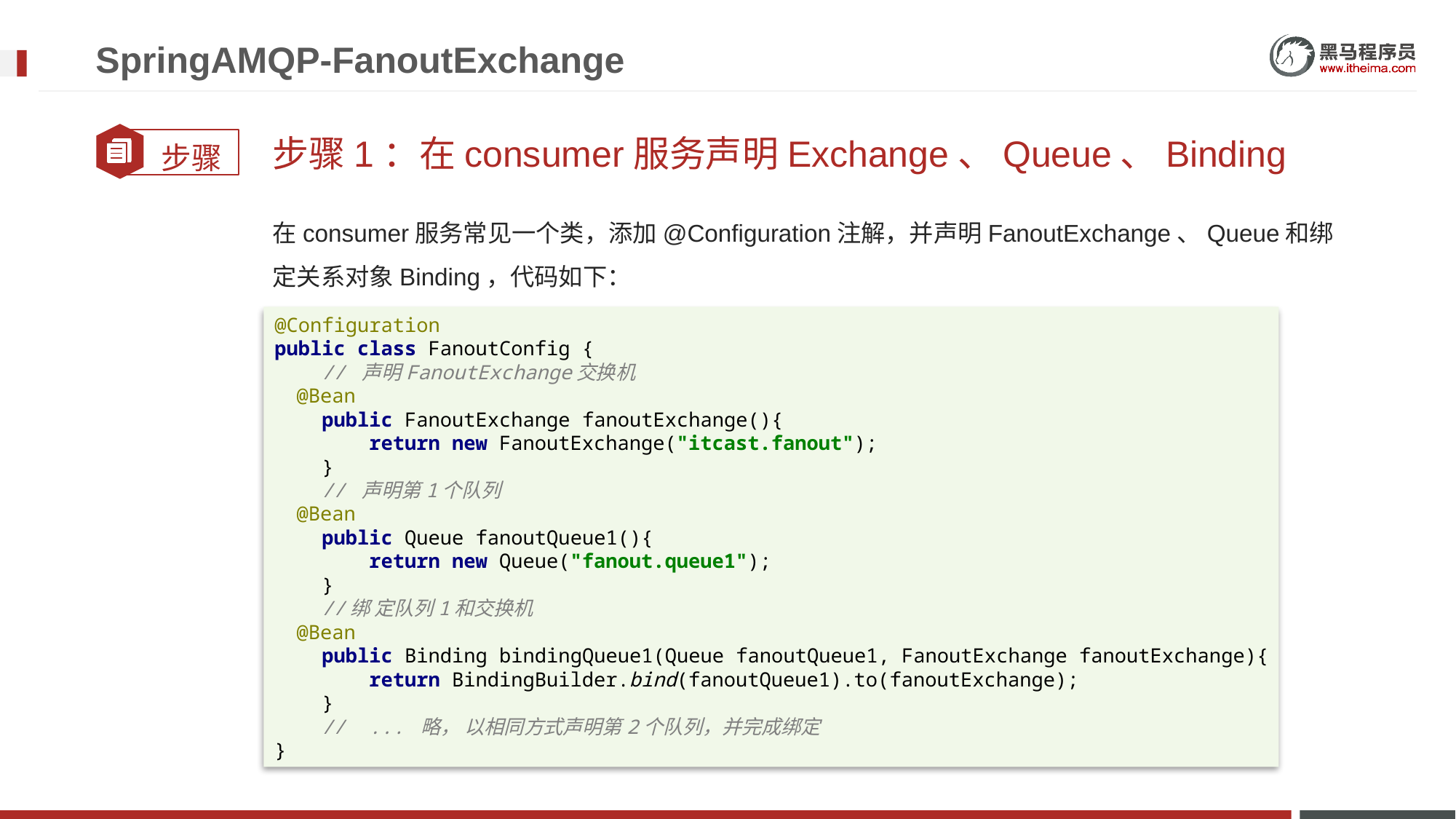

# SpringAMQP-FanoutExchange
步骤1：在consumer服务声明Exchange、Queue、Binding
在consumer服务常见一个类，添加@Configuration注解，并声明FanoutExchange、Queue和绑定关系对象Binding，代码如下：
@Configuration
public class FanoutConfig {
    // 声明FanoutExchange交换机
    @Bean
    public FanoutExchange fanoutExchange(){
        return new FanoutExchange("itcast.fanout");
    }
    // 声明第1个队列
    @Bean
    public Queue fanoutQueue1(){
        return new Queue("fanout.queue1");
    }
    //绑 定队列1和交换机
    @Bean
    public Binding bindingQueue1(Queue fanoutQueue1, FanoutExchange fanoutExchange){
        return BindingBuilder.bind(fanoutQueue1).to(fanoutExchange);
    }
    //  ... 略， 以相同方式声明第2个队列，并完成绑定
}